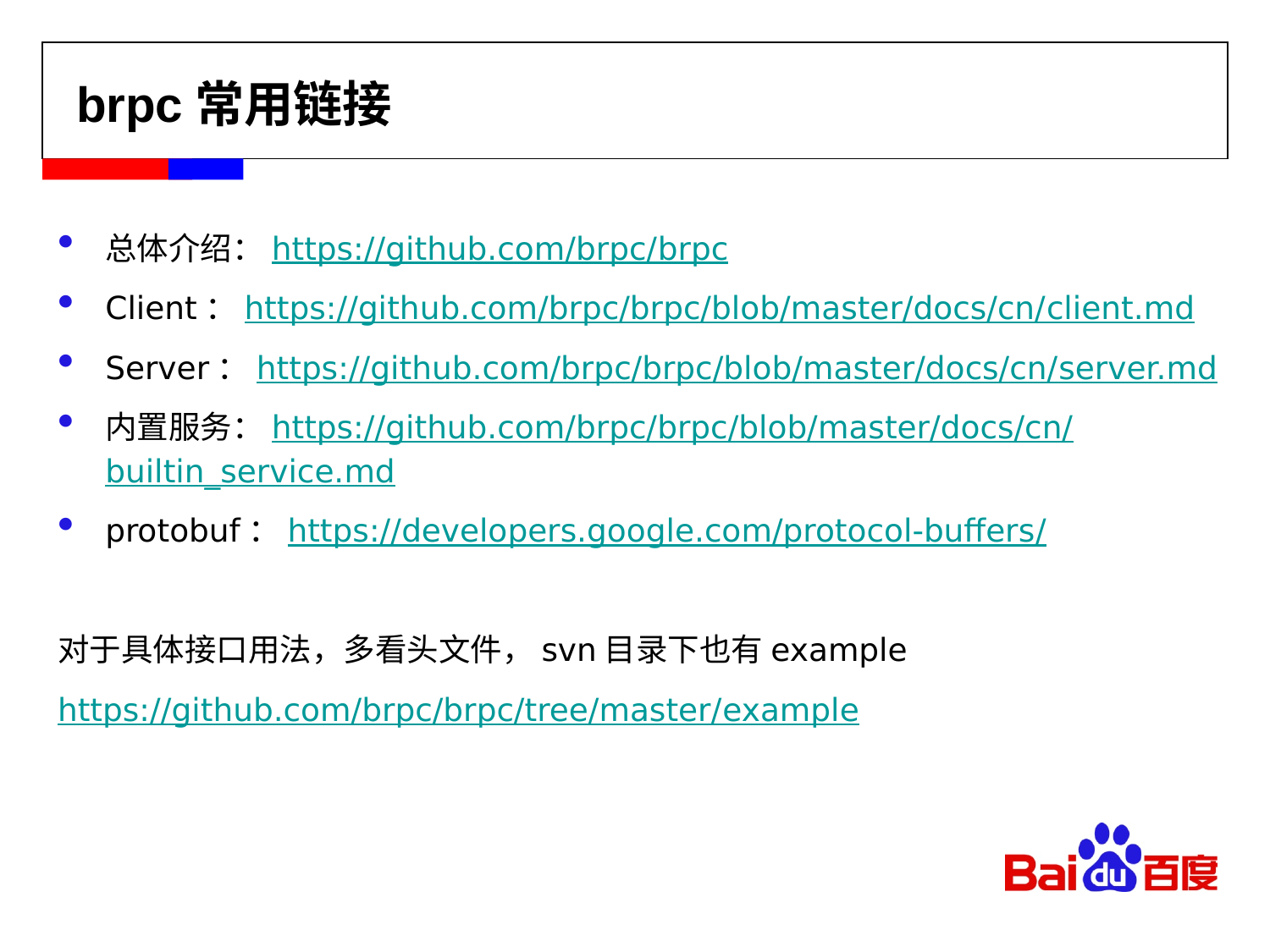

# brpc常用链接
总体介绍：https://github.com/brpc/brpc
Client：https://github.com/brpc/brpc/blob/master/docs/cn/client.md
Server：https://github.com/brpc/brpc/blob/master/docs/cn/server.md
内置服务：https://github.com/brpc/brpc/blob/master/docs/cn/builtin_service.md
protobuf：https://developers.google.com/protocol-buffers/

对于具体接口用法，多看头文件，svn目录下也有example
https://github.com/brpc/brpc/tree/master/example